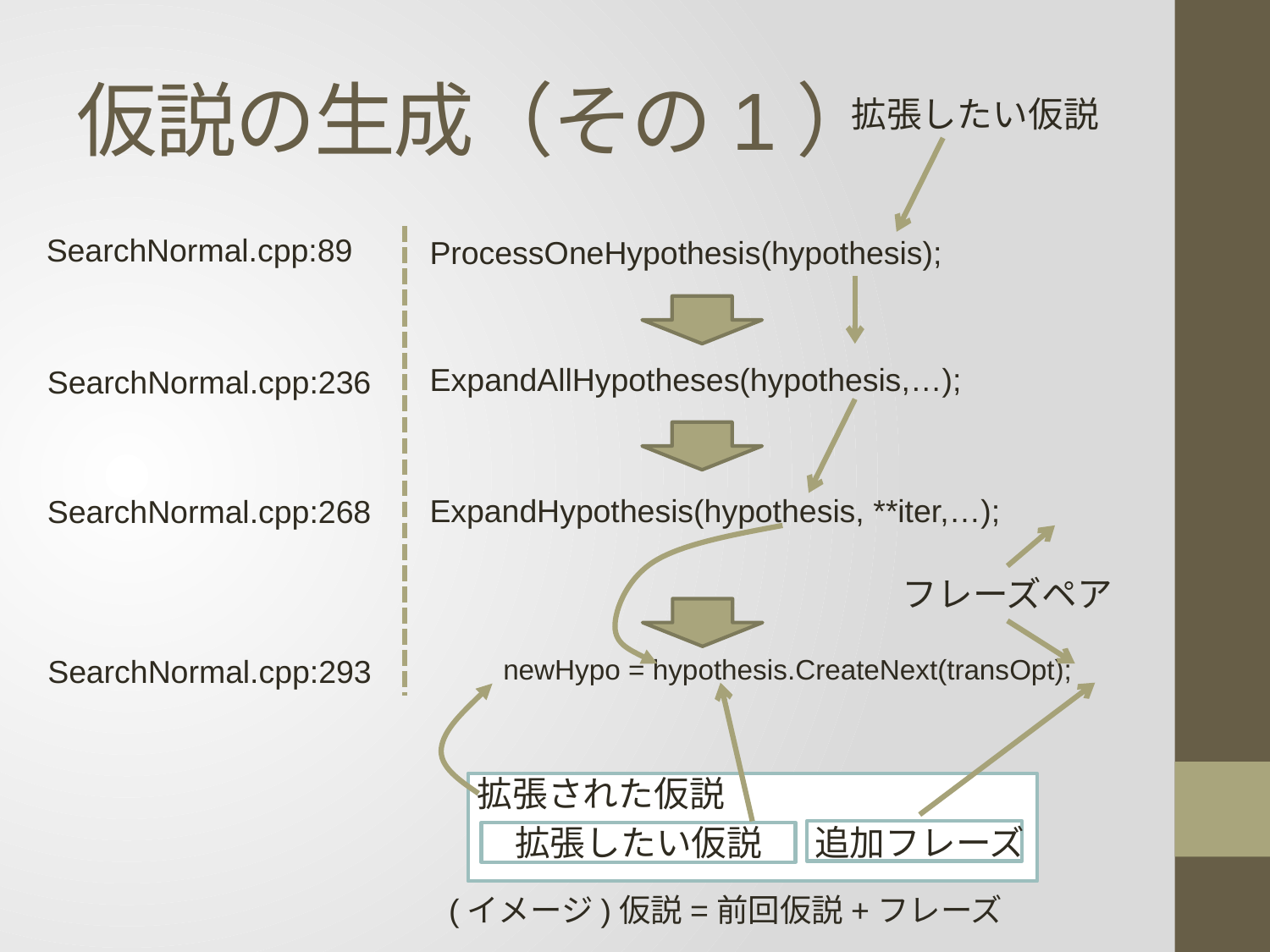

# 仮説の生成（その1）
拡張したい仮説
SearchNormal.cpp:89
ProcessOneHypothesis(hypothesis);

ExpandAllHypotheses(hypothesis,…);
SearchNormal.cpp:236

ExpandHypothesis(hypothesis, **iter,…);
SearchNormal.cpp:268

フレーズペア

SearchNormal.cpp:293
newHypo = hypothesis.CreateNext(transOpt);

拡張された仮説

追加フレーズ
拡張したい仮説

(イメージ)仮説=前回仮説+フレーズ